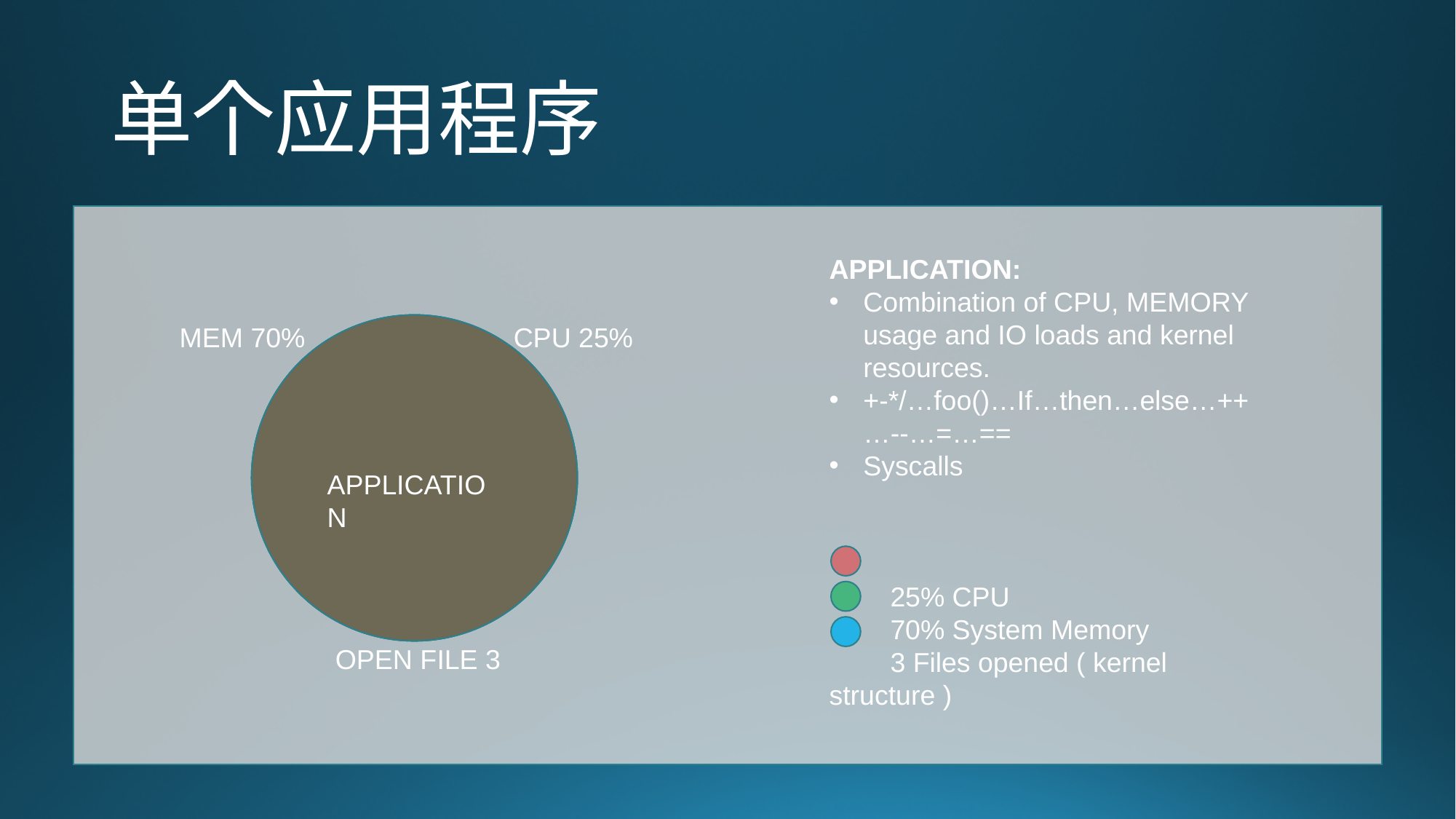

# 单个应用程序

APPLICATION:
Combination of CPU, MEMORY usage and IO loads and kernel resources.
+-*/…foo()…If…then…else…++…--…=…==
Syscalls

        25% CPU
        70% System Memory
        3 Files opened ( kernel structure )
MEM 70%
CPU 25%

APPLICATION

OPEN FILE 3